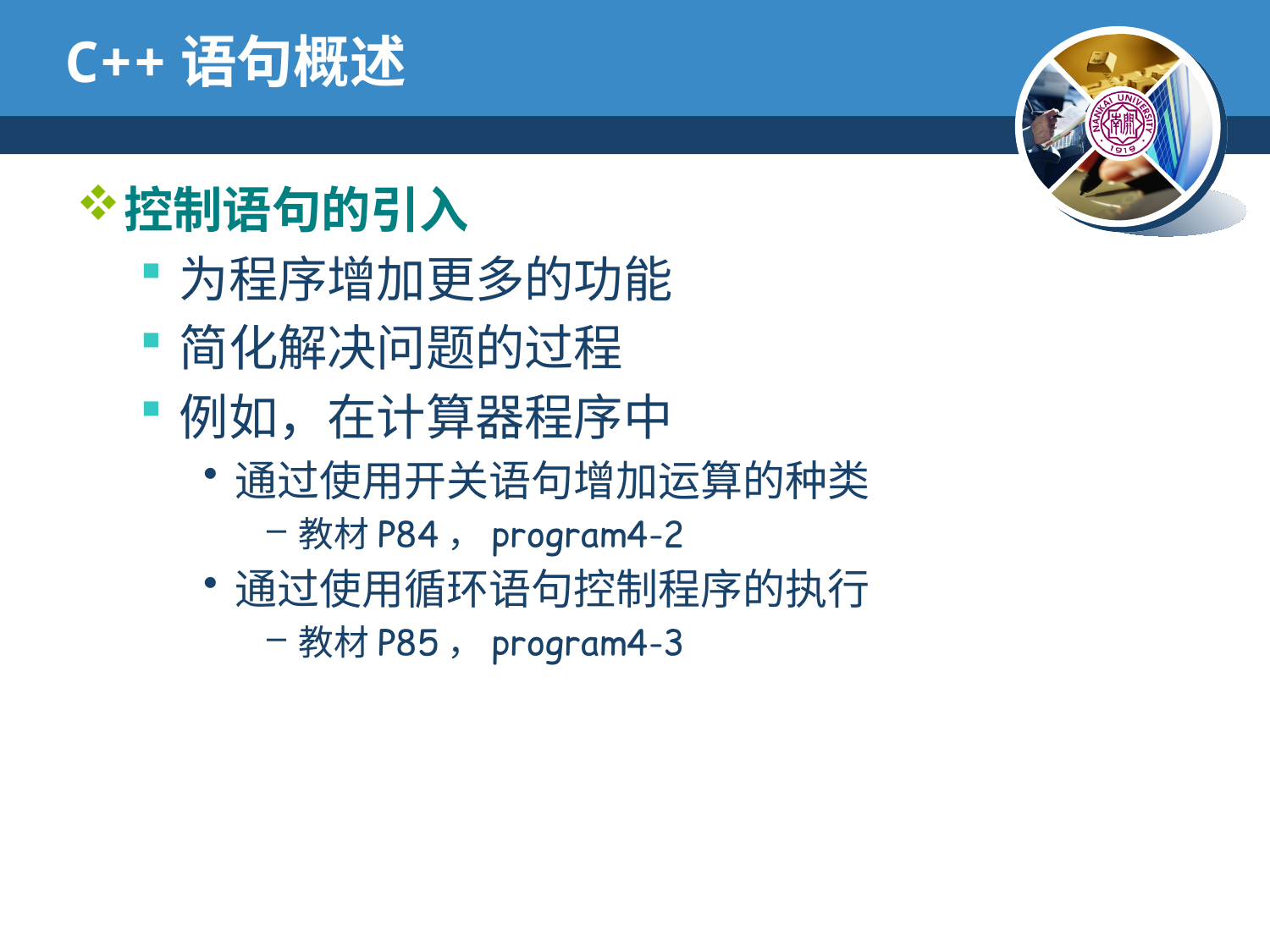

# C++语句概述
控制语句的引入
为程序增加更多的功能
简化解决问题的过程
例如，在计算器程序中
通过使用开关语句增加运算的种类
教材P84，program4-2
通过使用循环语句控制程序的执行
教材P85，program4-3